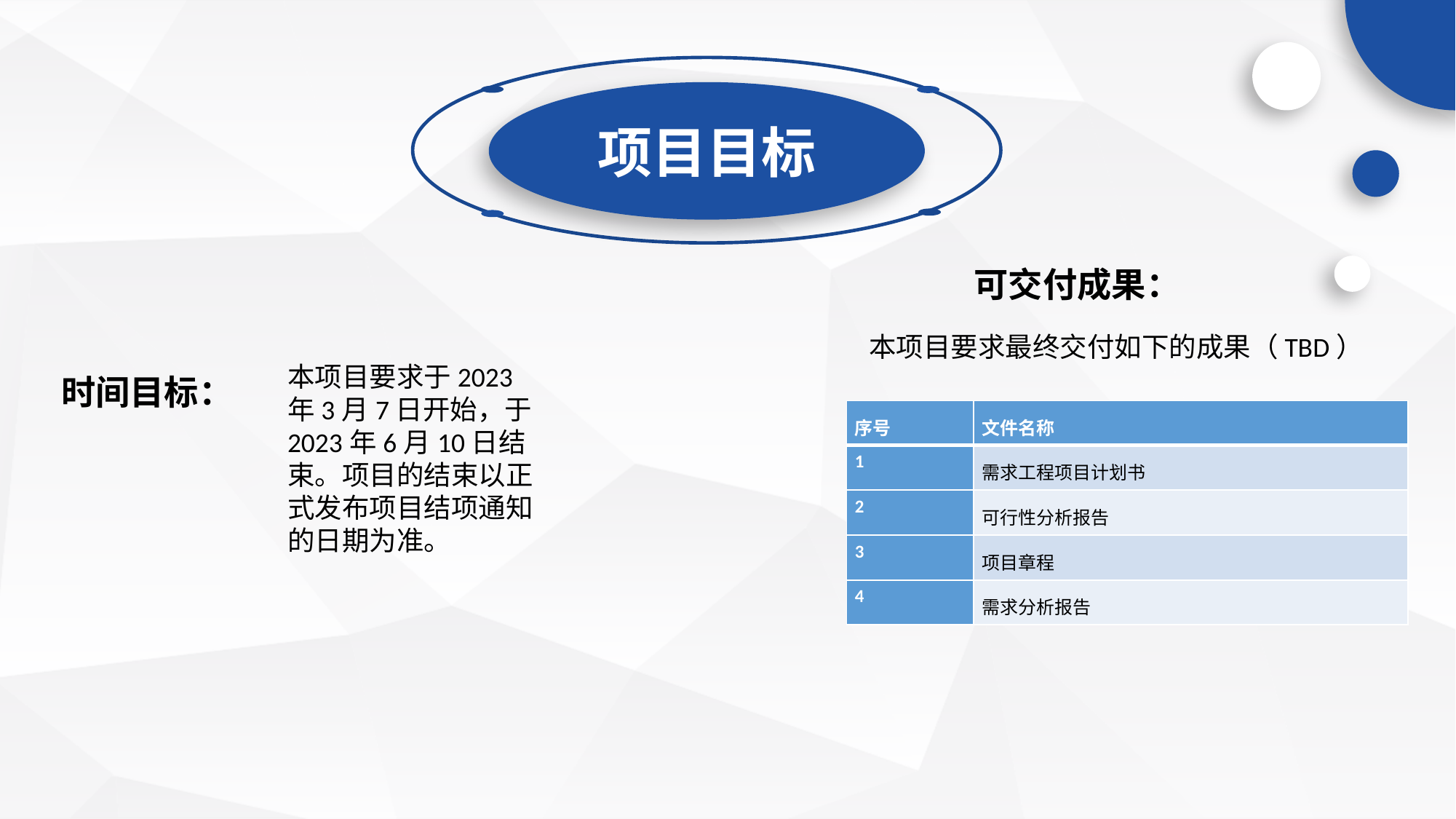

项目目标

可交付成果：
本项目要求最终交付如下的成果（TBD）
本项目要求于2023年3月7日开始，于2023年6月10日结束。项目的结束以正式发布项目结项通知的日期为准。
时间目标：
| 序号 | 文件名称 |
| --- | --- |
| 1 | 需求工程项目计划书 |
| 2 | 可行性分析报告 |
| 3 | 项目章程 |
| 4 | 需求分析报告 |